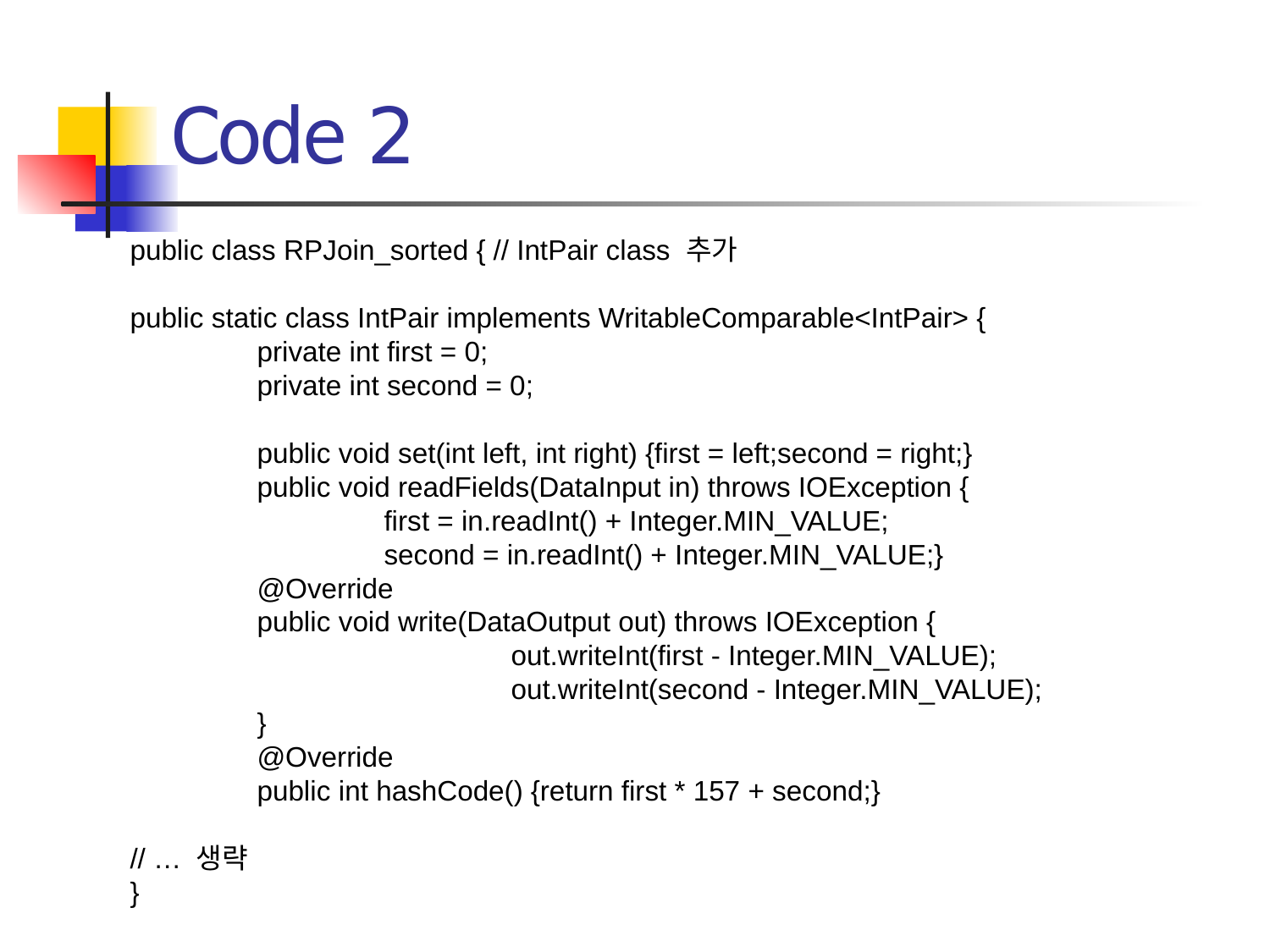

# Code 2
public class RPJoin_sorted { // IntPair class 추가

public static class IntPair implements WritableComparable<IntPair> {
	private int first = 0;
	private int second = 0;

	public void set(int left, int right) {first = left;second = right;}
	public void readFields(DataInput in) throws IOException {
		first = in.readInt() + Integer.MIN_VALUE;
		second = in.readInt() + Integer.MIN_VALUE;}
	@Override
	public void write(DataOutput out) throws IOException {
			out.writeInt(first - Integer.MIN_VALUE);
			out.writeInt(second - Integer.MIN_VALUE);
	}
	@Override
	public int hashCode() {return first * 157 + second;}

// … 생략
}